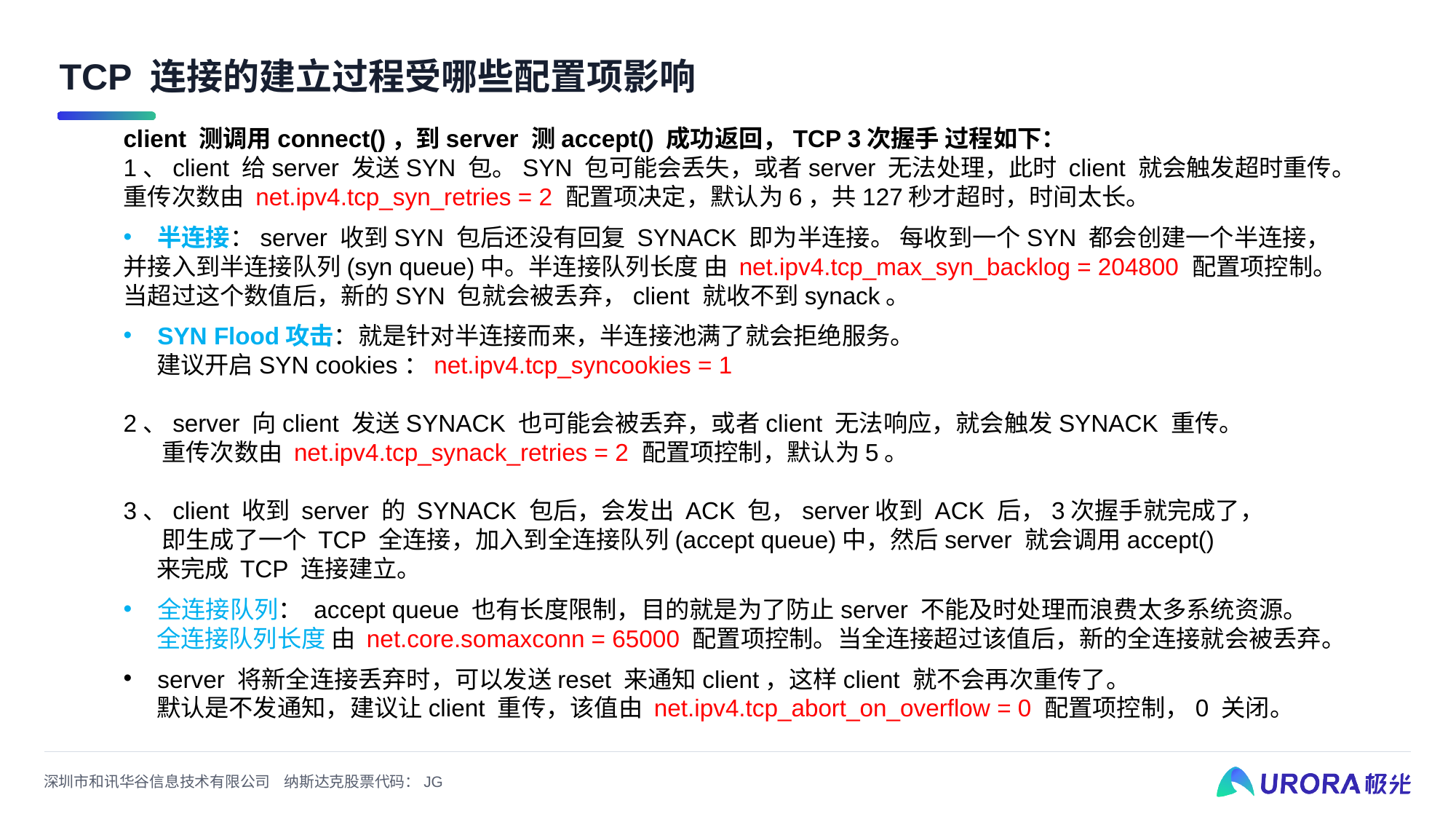

# TCP 连接的建立过程受哪些配置项影响
client 测调用connect()，到server 测accept() 成功返回，TCP 3次握手 过程如下：
1、client 给server 发送SYN 包。SYN 包可能会丢失，或者server 无法处理，此时 client 就会触发超时重传。
重传次数由 net.ipv4.tcp_syn_retries = 2 配置项决定，默认为6，共127秒才超时，时间太长。
半连接：server 收到SYN 包后还没有回复 SYNACK 即为半连接。 每收到一个SYN 都会创建一个半连接，
并接入到半连接队列(syn queue)中。半连接队列长度 由 net.ipv4.tcp_max_syn_backlog = 204800 配置项控制。
当超过这个数值后，新的SYN 包就会被丢弃，client 就收不到synack。
SYN Flood攻击：就是针对半连接而来，半连接池满了就会拒绝服务。
     建议开启SYN cookies：net.ipv4.tcp_syncookies = 1

2、server 向client 发送SYNACK 也可能会被丢弃，或者client 无法响应，就会触发SYNACK 重传。
      重传次数由 net.ipv4.tcp_synack_retries = 2 配置项控制，默认为5。

3、client 收到 server 的 SYNACK 包后，会发出 ACK 包，server收到 ACK 后，3次握手就完成了，
      即生成了一个 TCP 全连接，加入到全连接队列(accept queue)中，然后server 就会调用accept()
     来完成 TCP 连接建立。
全连接队列： accept queue 也有长度限制，目的就是为了防止server 不能及时处理而浪费太多系统资源。
     全连接队列长度 由 net.core.somaxconn = 65000 配置项控制。当全连接超过该值后，新的全连接就会被丢弃。
server 将新全连接丢弃时，可以发送reset 来通知client，这样client 就不会再次重传了。
     默认是不发通知，建议让client 重传，该值由 net.ipv4.tcp_abort_on_overflow = 0 配置项控制，0 关闭。